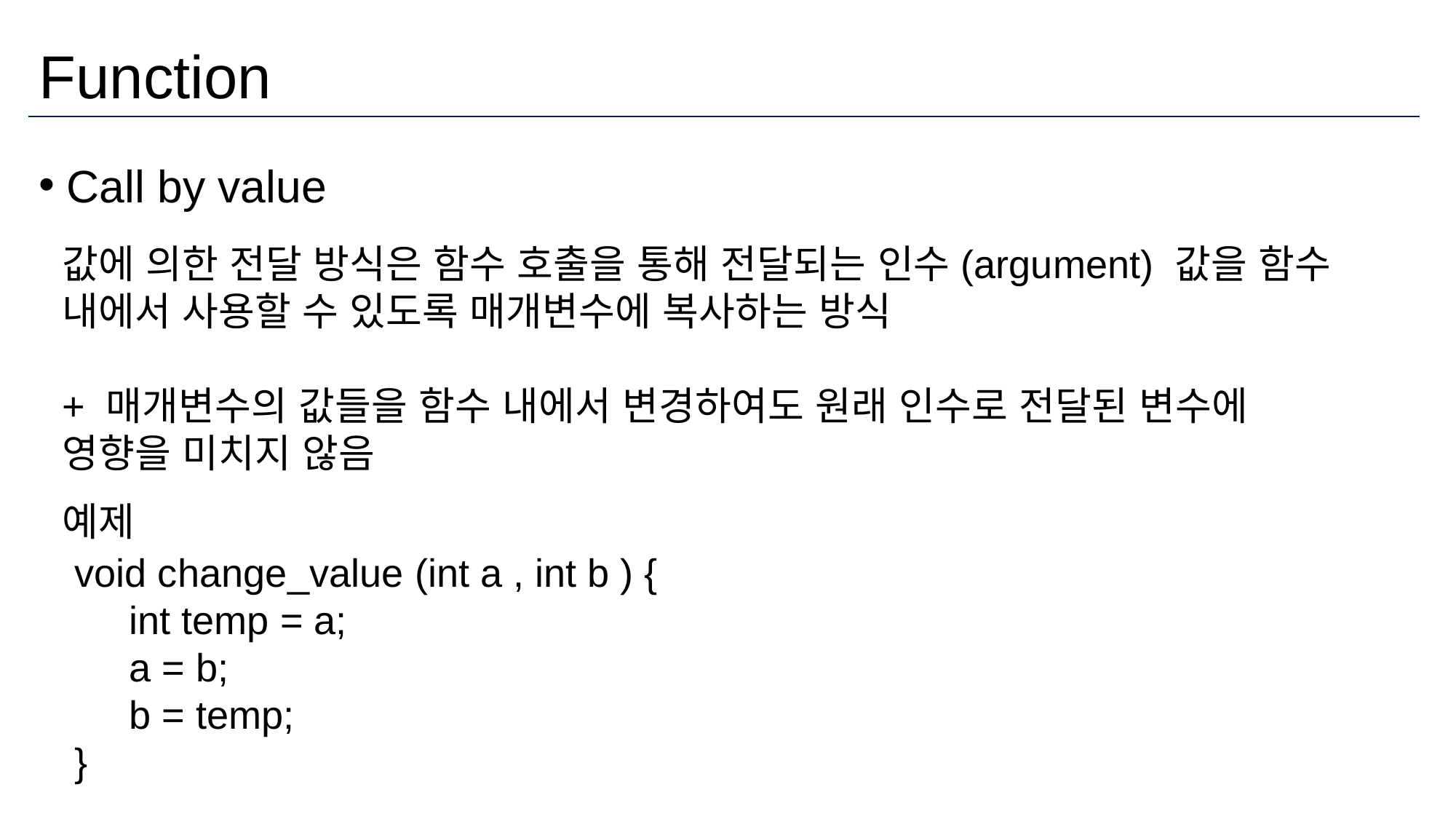

# Function
Call by value
값에 의한 전달 방식은 함수 호출을 통해 전달되는 인수(argument) 값을 함수 내에서 사용할 수 있도록 매개변수에 복사하는 방식

+ 매개변수의 값들을 함수 내에서 변경하여도 원래 인수로 전달된 변수에 영향을 미치지 않음
예제
void change_value (int a , int b ) {
     int temp = a;
     a = b;
     b = temp;
}